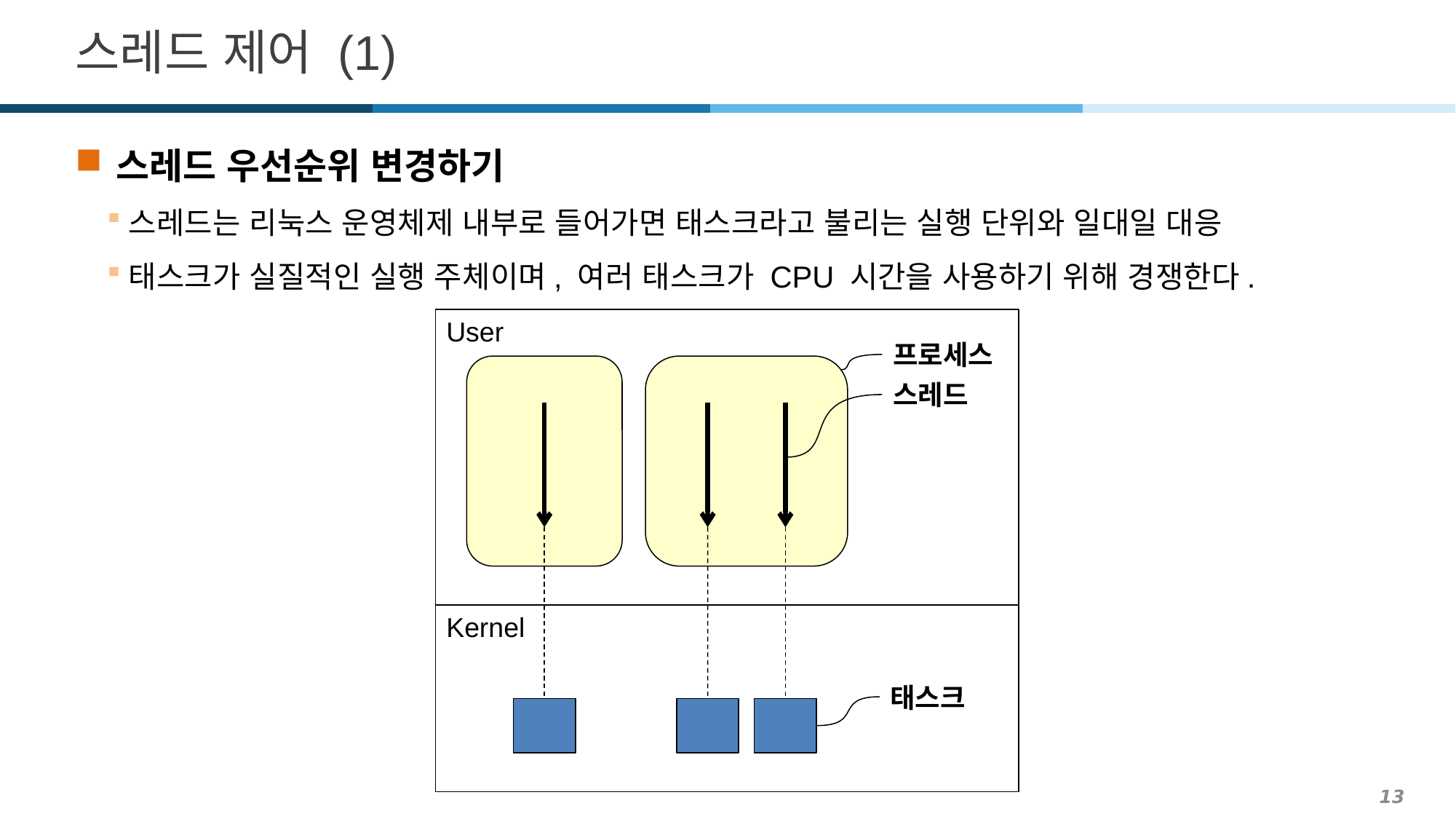

# 스레드 제어 (1)
스레드 우선순위 변경하기
스레드는 리눅스 운영체제 내부로 들어가면 태스크라고 불리는 실행 단위와 일대일 대응
태스크가 실질적인 실행 주체이며, 여러 태스크가 CPU 시간을 사용하기 위해 경쟁한다.

User
프로세스

스레드
Kernel
태스크